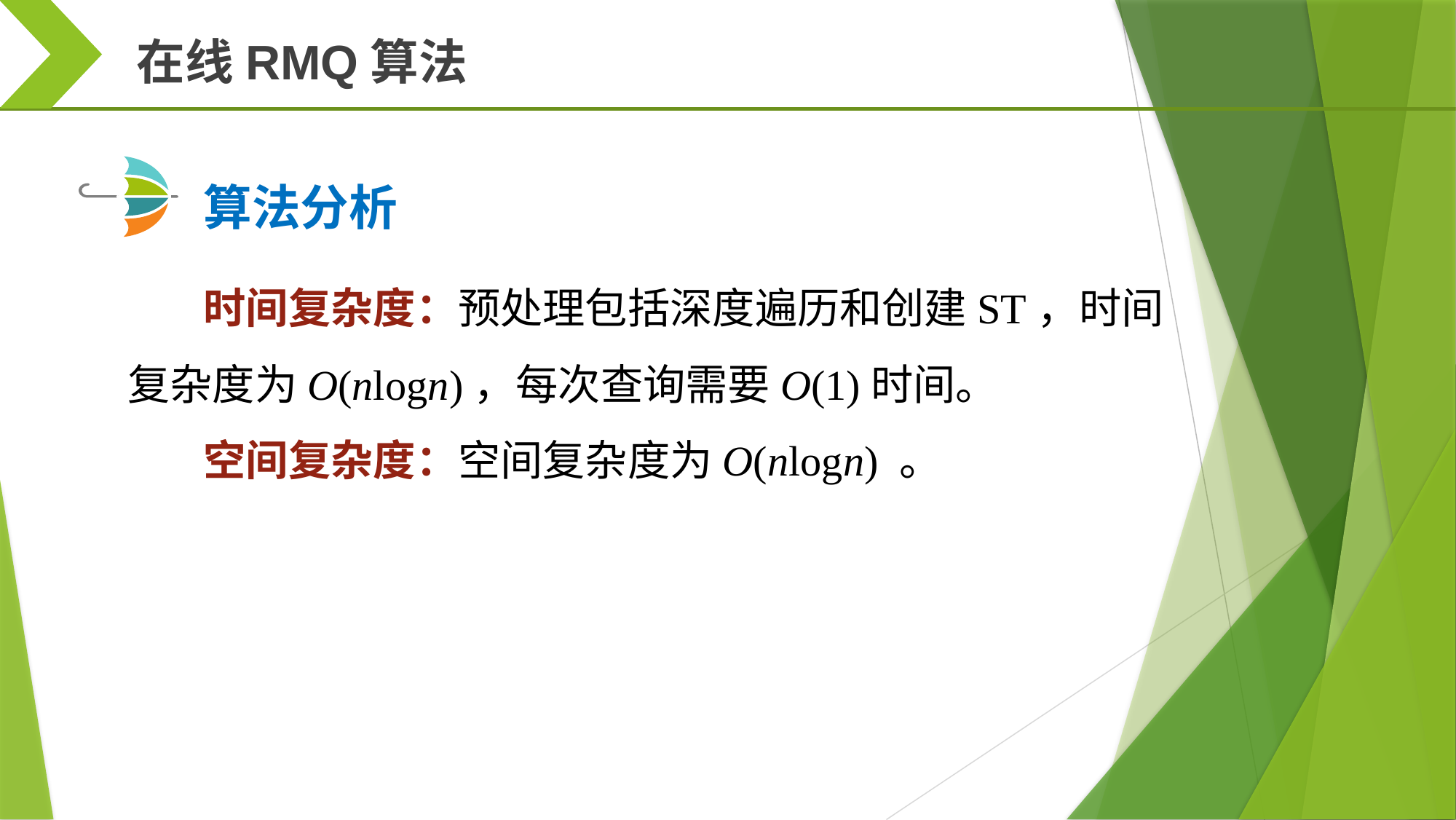

在线RMQ算法

算法分析
时间复杂度：预处理包括深度遍历和创建ST，时间复杂度为O(nlogn)，每次查询需要O(1)时间。
空间复杂度：空间复杂度为O(nlogn) 。